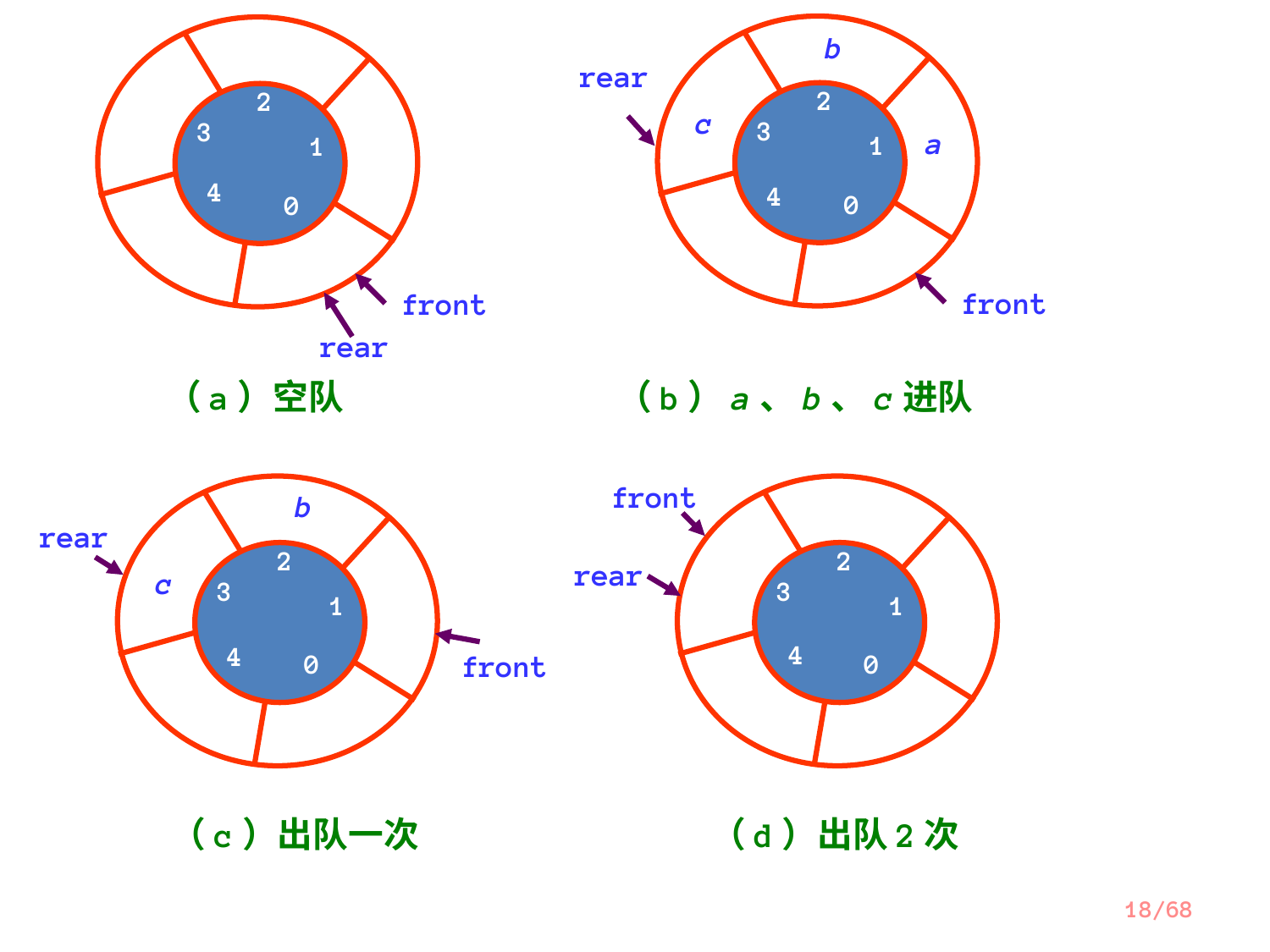

b

rear

2
c
3

a
1

4
0

front
（b）a、b、c进队

2
3
1

4
0

front

rear
（a）空队

b

rear

2

c
3
1

4
front
0

（c）出队一次
front

2
rear
3

1

4
0

（d）出队2次
18/68